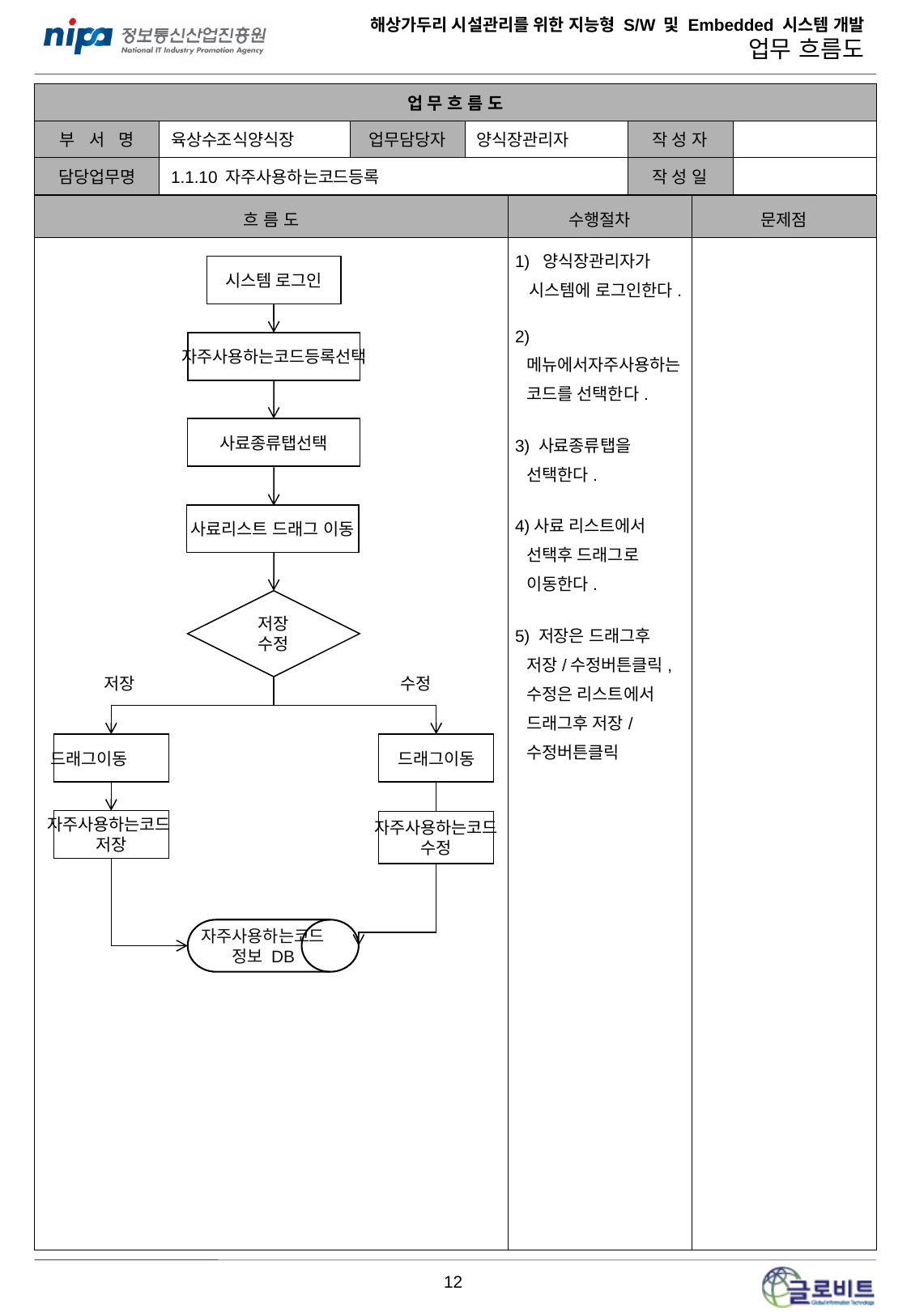

| 업 무 흐 름 도 |  |  |  |  |  |
| --- | --- | --- | --- | --- | --- |
| 부 서 명 | 육상수조식양식장 | 업무담당자 | 양식장관리자 | 작 성 자 |  |
| 담당업무명 | 1.1.10 자주사용하는코드등록 |  |  | 작 성 일 |  |
| 흐 름 도 | 수행절차 | 문제점 |
| --- | --- | --- |
|  | 1) 양식장관리자가 시스템에 로그인한다. 2) 메뉴에서자주사용하는코드를 선택한다. 3) 사료종류탭을 선택한다. 4)사료 리스트에서 선택후 드래그로 이동한다. 5) 저장은 드래그후 저장/수정버튼클릭, 수정은 리스트에서 드래그후 저장/수정버튼클릭 |  |
시스템 로그인
자주사용하는코드등록선택
사료종류탭선택
사료리스트 드래그 이동
저장
수정
저장
수정
드래그이동
드래그이동
자주사용하는코드
저장
자주사용하는코드
수정
 자주사용하는코드
 정보 DB